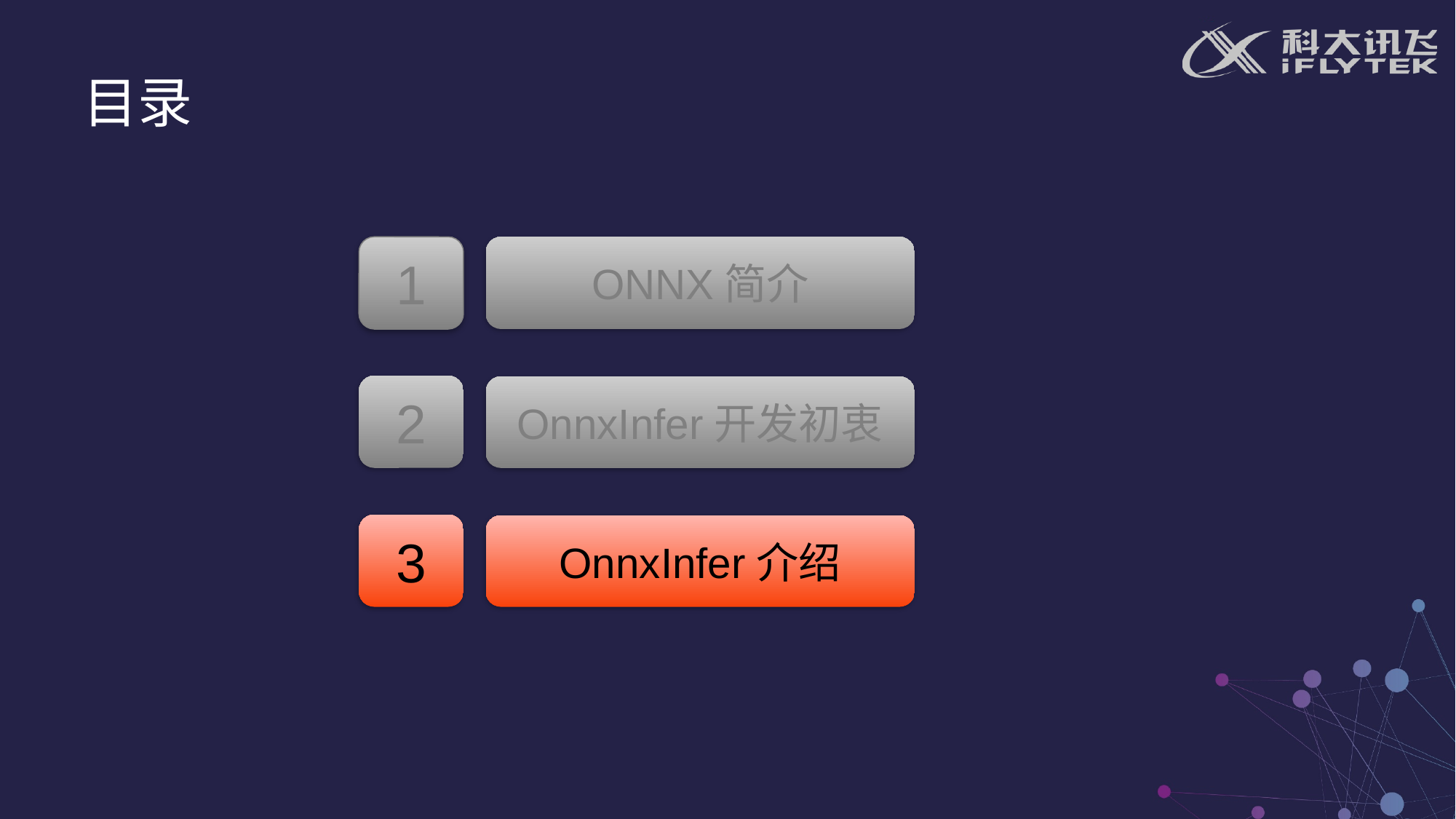

# 目录
ONNX简介
1
2
OnnxInfer开发初衷
3
OnnxInfer介绍